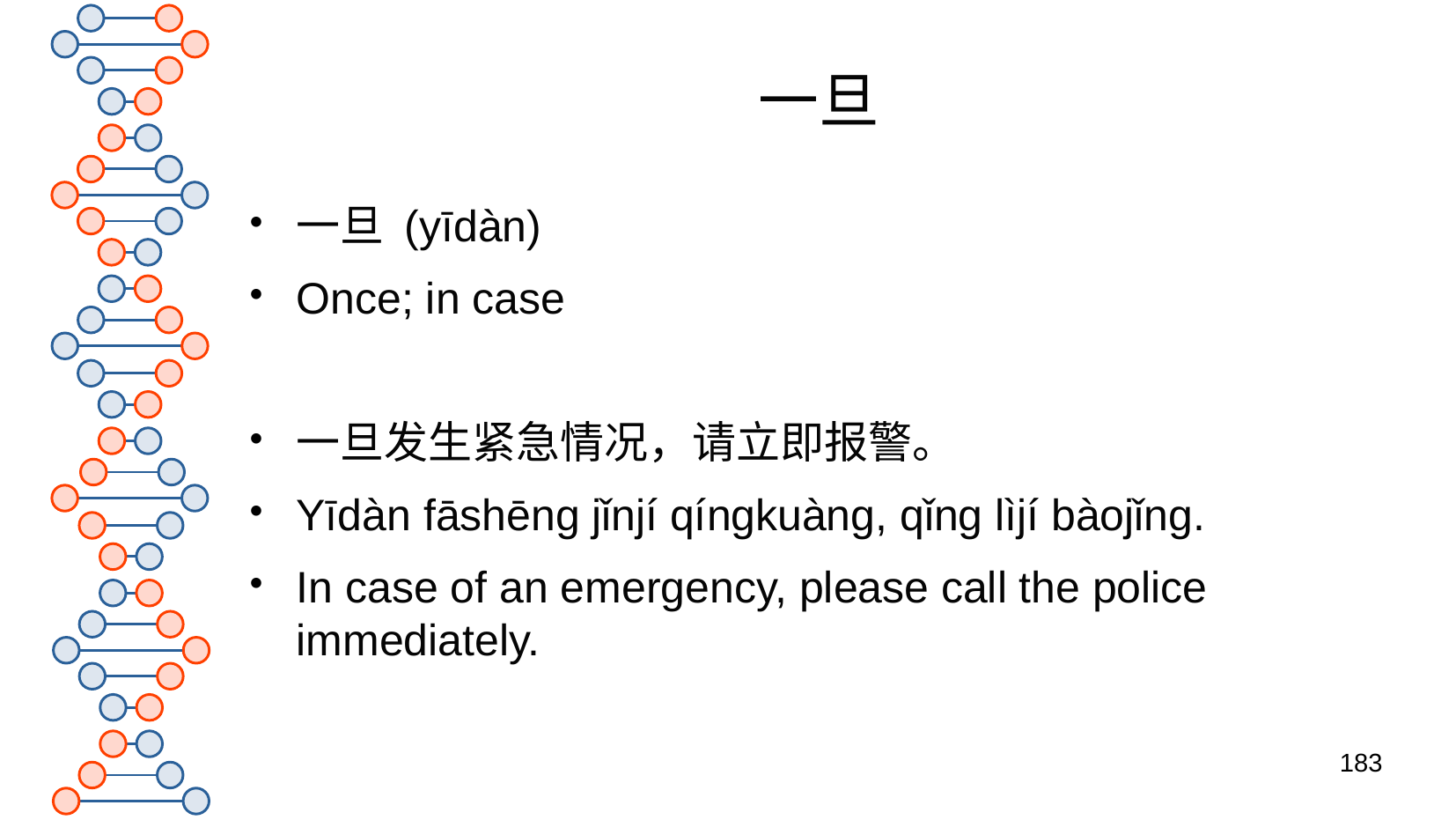

# 一旦
一旦 (yīdàn)
Once; in case

一旦发生紧急情况，请立即报警。
Yīdàn fāshēng jǐnjí qíngkuàng, qǐng lìjí bàojǐng.
In case of an emergency, please call the police immediately.

183